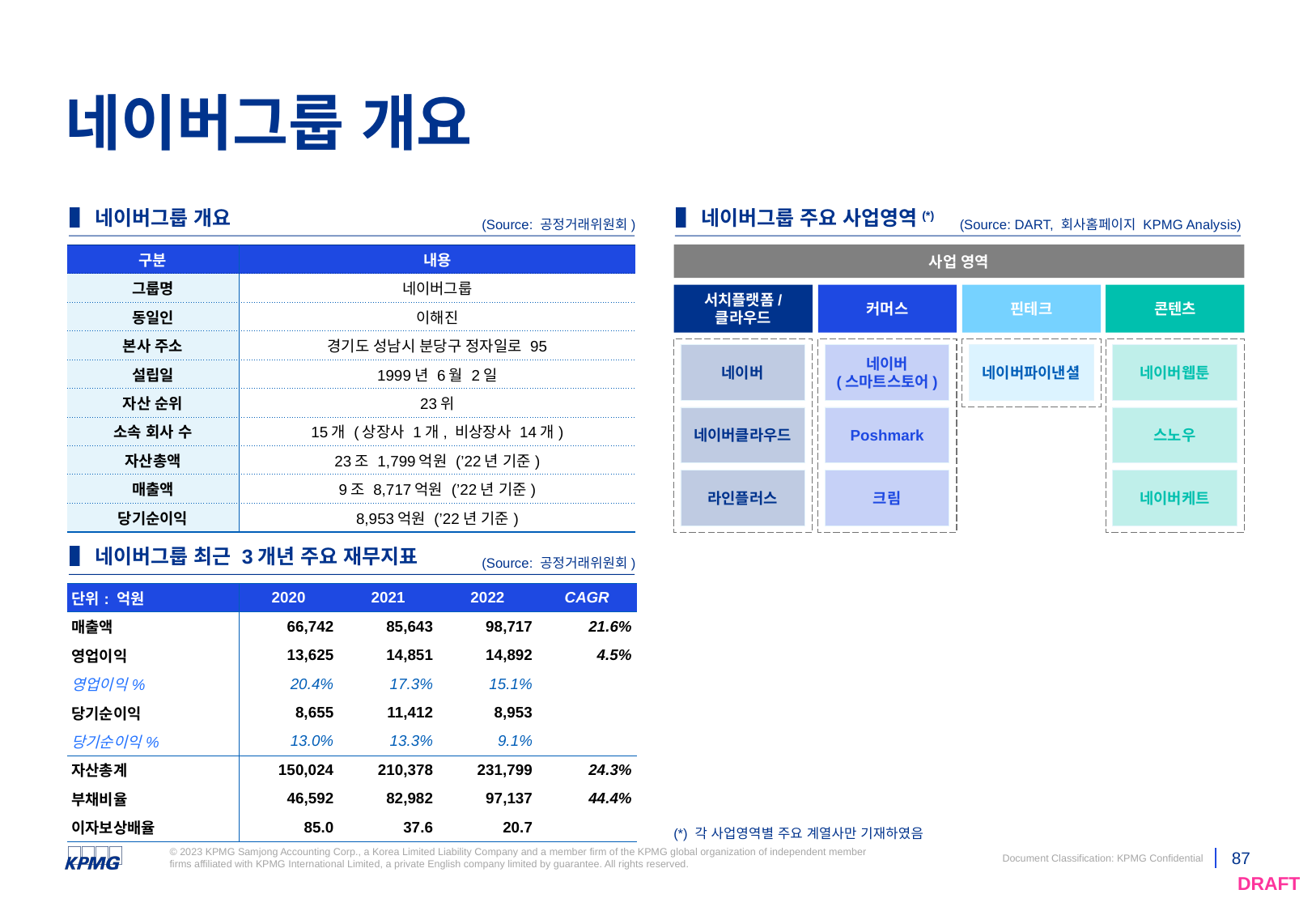

# 네이버그룹 개요
▌네이버그룹 개요

▌네이버그룹 주요 사업영역(*)

(Source: 공정거래위원회)
(Source: DART, 회사홈페이지 KPMG Analysis)
사업 영역
| 구분 | 내용 |
| --- | --- |
| 그룹명 | 네이버그룹 |
| 동일인 | 이해진 |
| 본사 주소 | 경기도 성남시 분당구 정자일로 95 |
| 설립일 | 1999년 6월 2일 |
| 자산 순위 | 23위 |
| 소속 회사 수 | 15개 (상장사 1개, 비상장사 14개) |
| 자산총액 | 23조 1,799억원 (’22년 기준) |
| 매출액 | 9조 8,717억원 (’22년 기준) |
| 당기순이익 | 8,953억원 (’22년 기준) |
서치플랫폼/
클라우드
커머스
핀테크
콘텐츠

네이버
네이버
(스마트스토어)
네이버파이낸셜
네이버웹툰
네이버클라우드
Poshmark
스노우
라인플러스
크림
네이버케트
▌네이버그룹 최근 3개년 주요 재무지표

(Source: 공정거래위원회)
| 단위: 억원 | 2020 | 2021 | 2022 | CAGR |
| --- | --- | --- | --- | --- |
| 매출액 | 66,742 | 85,643 | 98,717 | 21.6% |
| 영업이익 | 13,625 | 14,851 | 14,892 | 4.5% |
| 영업이익% | 20.4% | 17.3% | 15.1% |  |
| 당기순이익 | 8,655 | 11,412 | 8,953 |  |
| 당기순이익% | 13.0% | 13.3% | 9.1% |  |
| 자산총계 | 150,024 | 210,378 | 231,799 | 24.3% |
| 부채비율 | 46,592 | 82,982 | 97,137 | 44.4% |
| 이자보상배율 | 85.0 | 37.6 | 20.7 |  |
(*) 각 사업영역별 주요 계열사만 기재하였음

학생 진로 상담/지원,
기업 임직원 EAP(*)
영유아
초등학생/중학생
/고등학생
대학생
성인
근로자